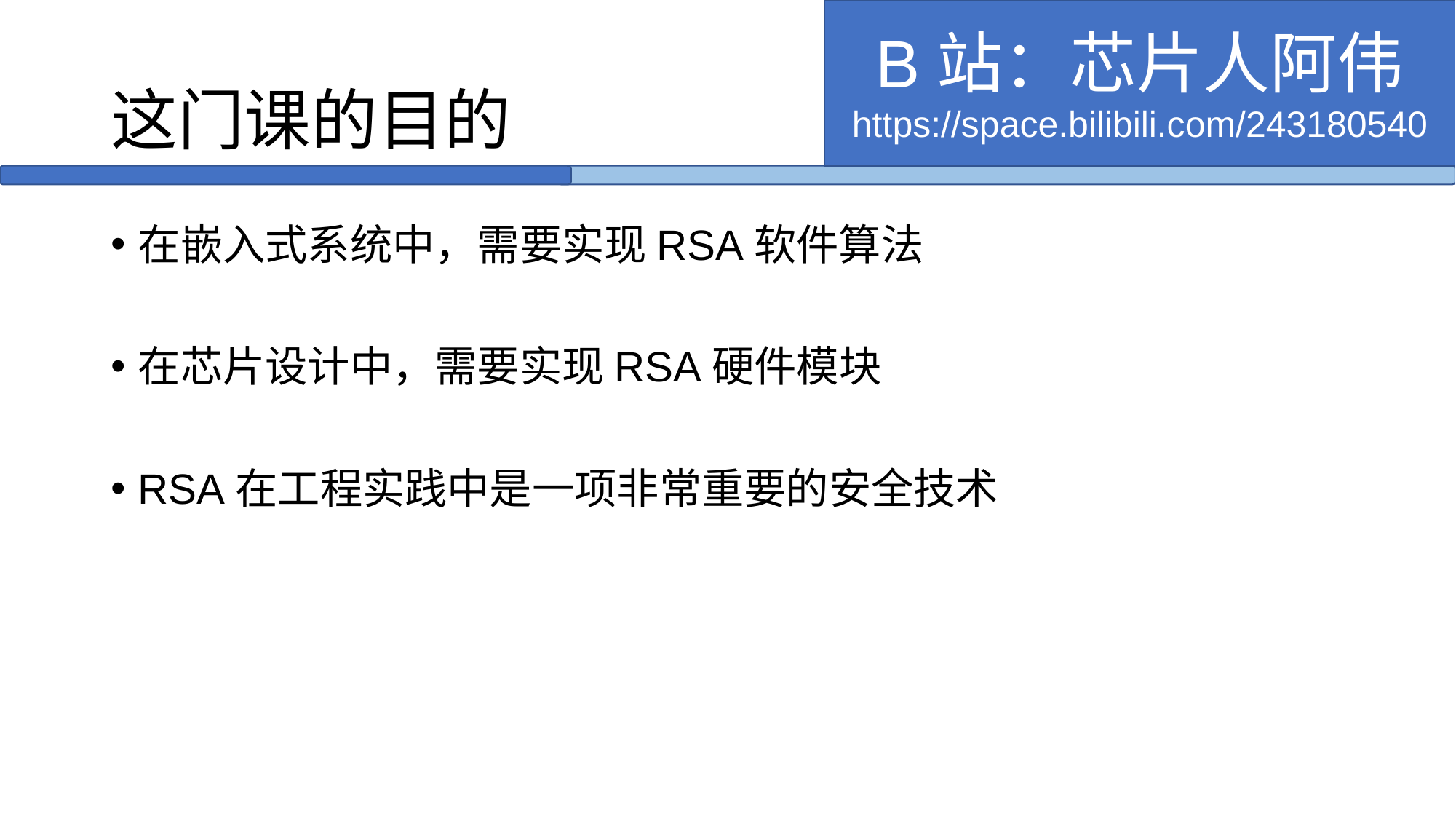

B站：芯片人阿伟
https://space.bilibili.com/243180540
# 这门课的目的

在嵌入式系统中，需要实现RSA软件算法

在芯片设计中，需要实现RSA硬件模块

RSA在工程实践中是一项非常重要的安全技术